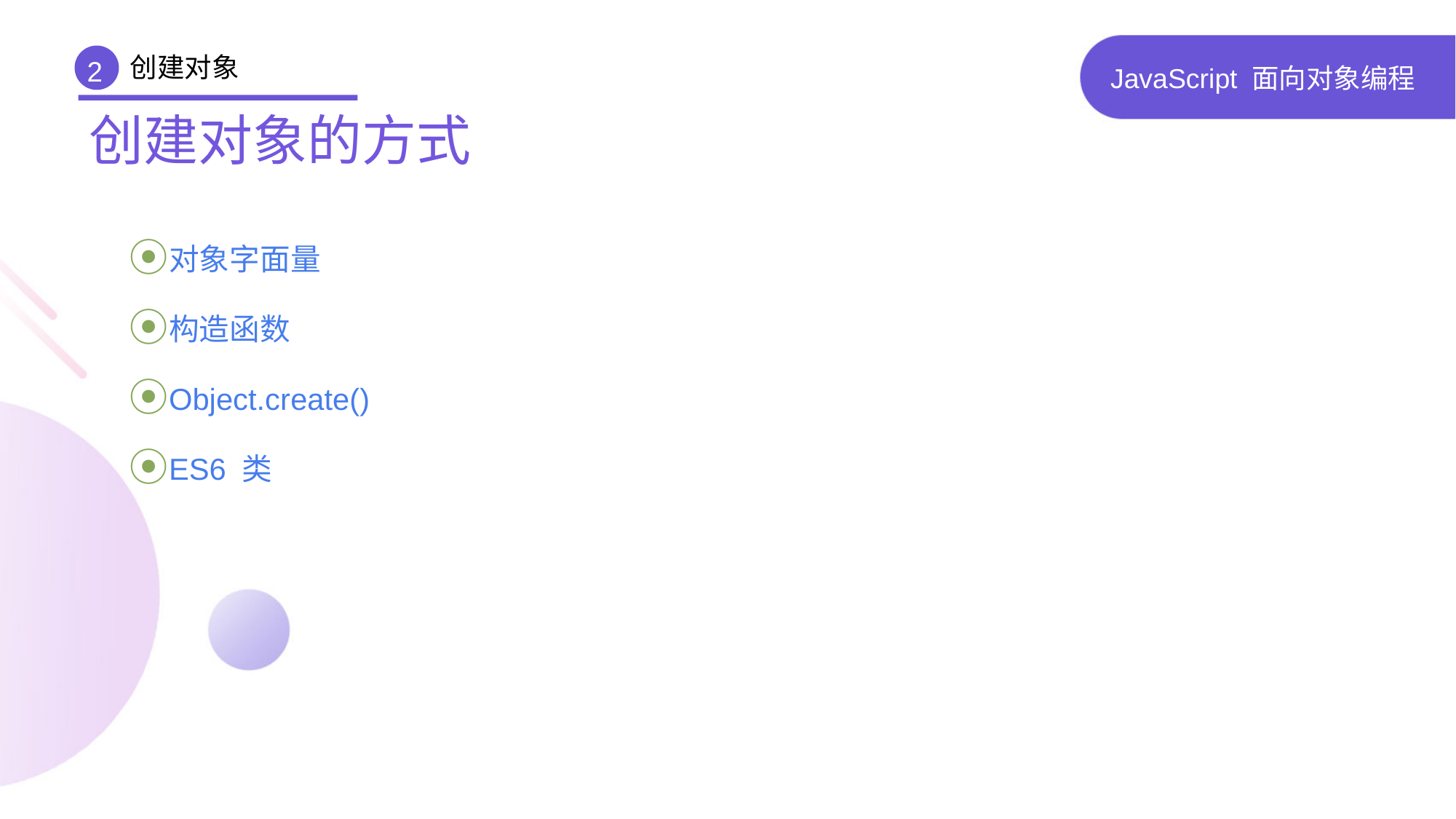

创建对象
2
# JavaScript 面向对象编程
创建对象的方式
对象字面量
构造函数
Object.create()
ES6 类